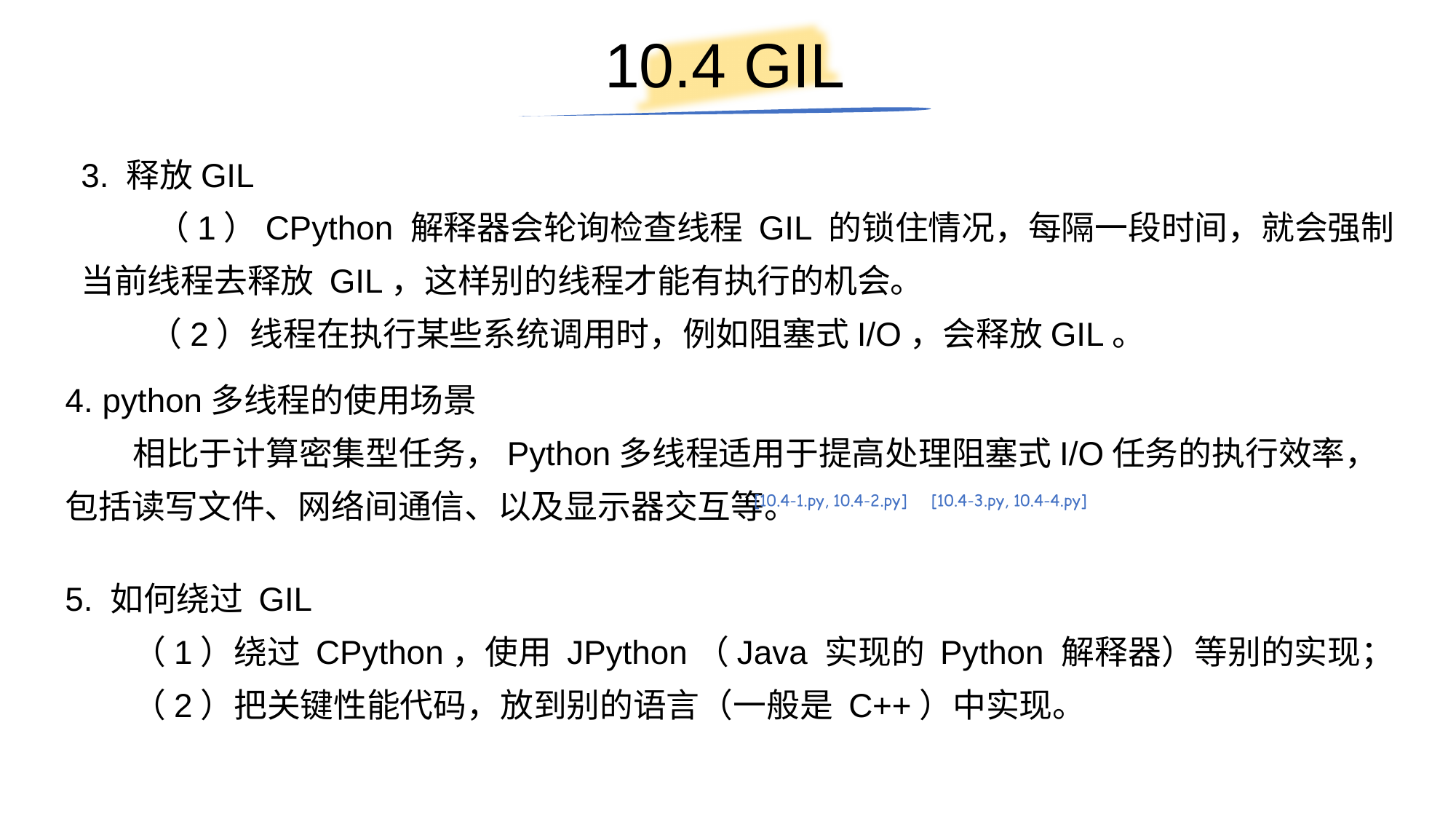

# 10.4 GIL

3. 释放GIL
         （1）CPython 解释器会轮询检查线程 GIL 的锁住情况，每隔一段时间，就会强制当前线程去释放 GIL，这样别的线程才能有执行的机会。
        （2）线程在执行某些系统调用时，例如阻塞式I/O，会释放GIL。
4. python多线程的使用场景
        相比于计算密集型任务，Python多线程适用于提高处理阻塞式I/O任务的执行效率，包括读写文件、网络间通信、以及显示器交互等。
[10.4-1.py, 10.4-2.py]
[10.4-3.py, 10.4-4.py]
5. 如何绕过 GIL
        （1）绕过 CPython，使用 JPython（Java 实现的 Python 解释器）等别的实现；
        （2）把关键性能代码，放到别的语言（一般是 C++）中实现。